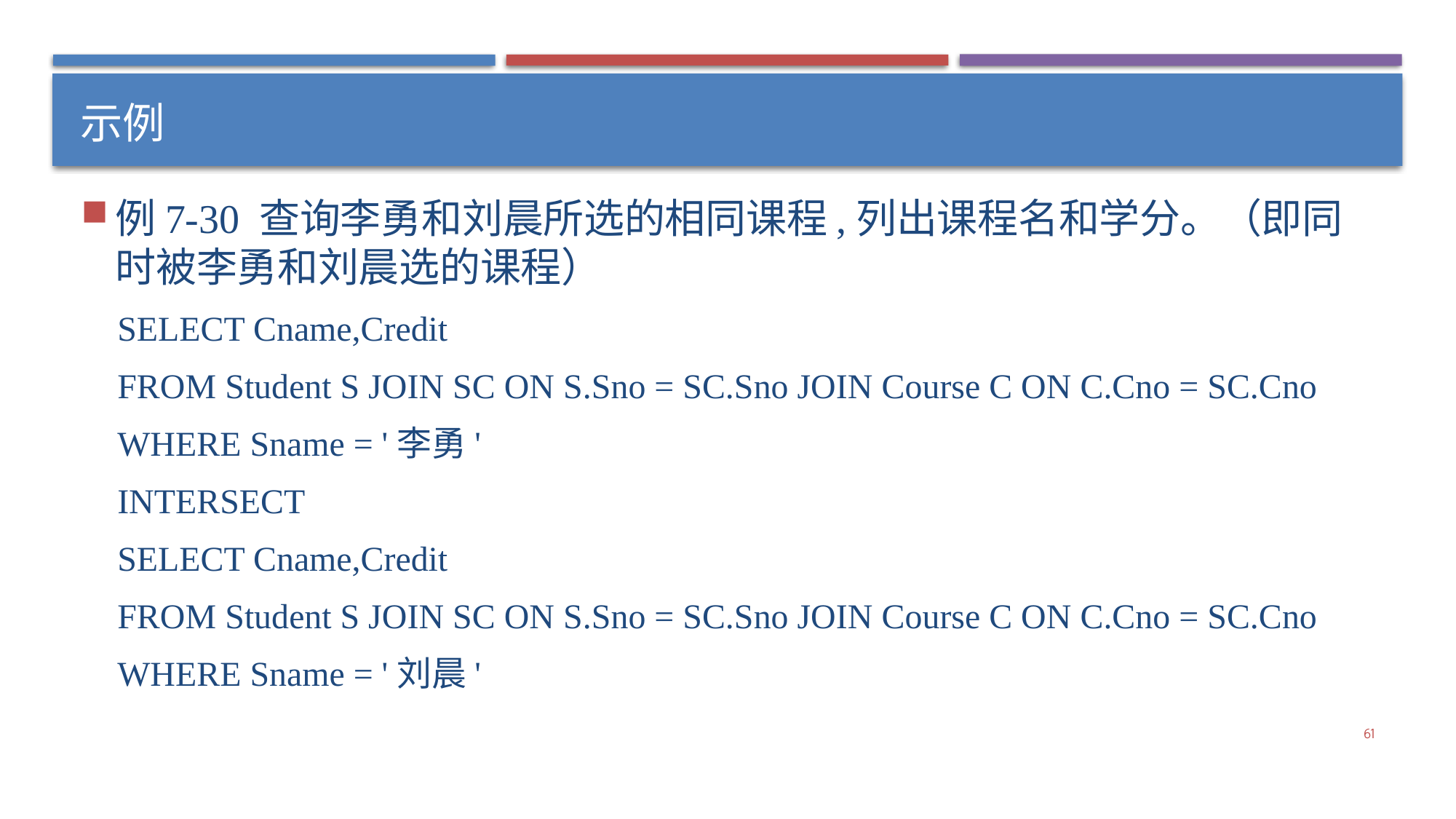

# 示例
例7-30 查询李勇和刘晨所选的相同课程,列出课程名和学分。（即同时被李勇和刘晨选的课程）
SELECT Cname,Credit
FROM Student S JOIN SC ON S.Sno = SC.Sno JOIN Course C ON C.Cno = SC.Cno
WHERE Sname = '李勇'
INTERSECT
SELECT Cname,Credit
FROM Student S JOIN SC ON S.Sno = SC.Sno JOIN Course C ON C.Cno = SC.Cno
WHERE Sname = '刘晨'
61
61/76